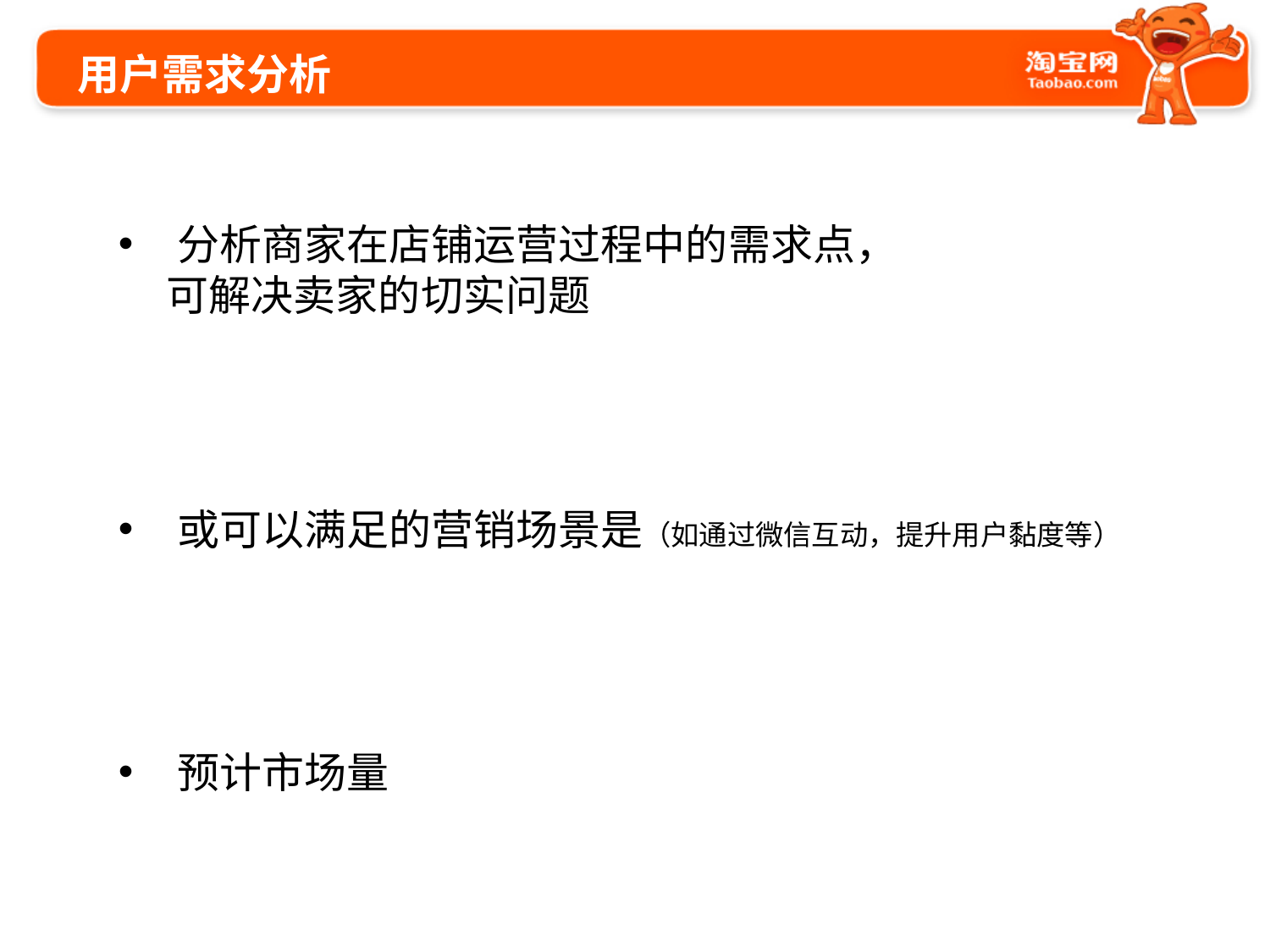

用户需求分析
  分析商家在店铺运营过程中的需求点，
    可解决卖家的切实问题
  或可以满足的营销场景是（如通过微信互动，提升用户黏度等）
  预计市场量